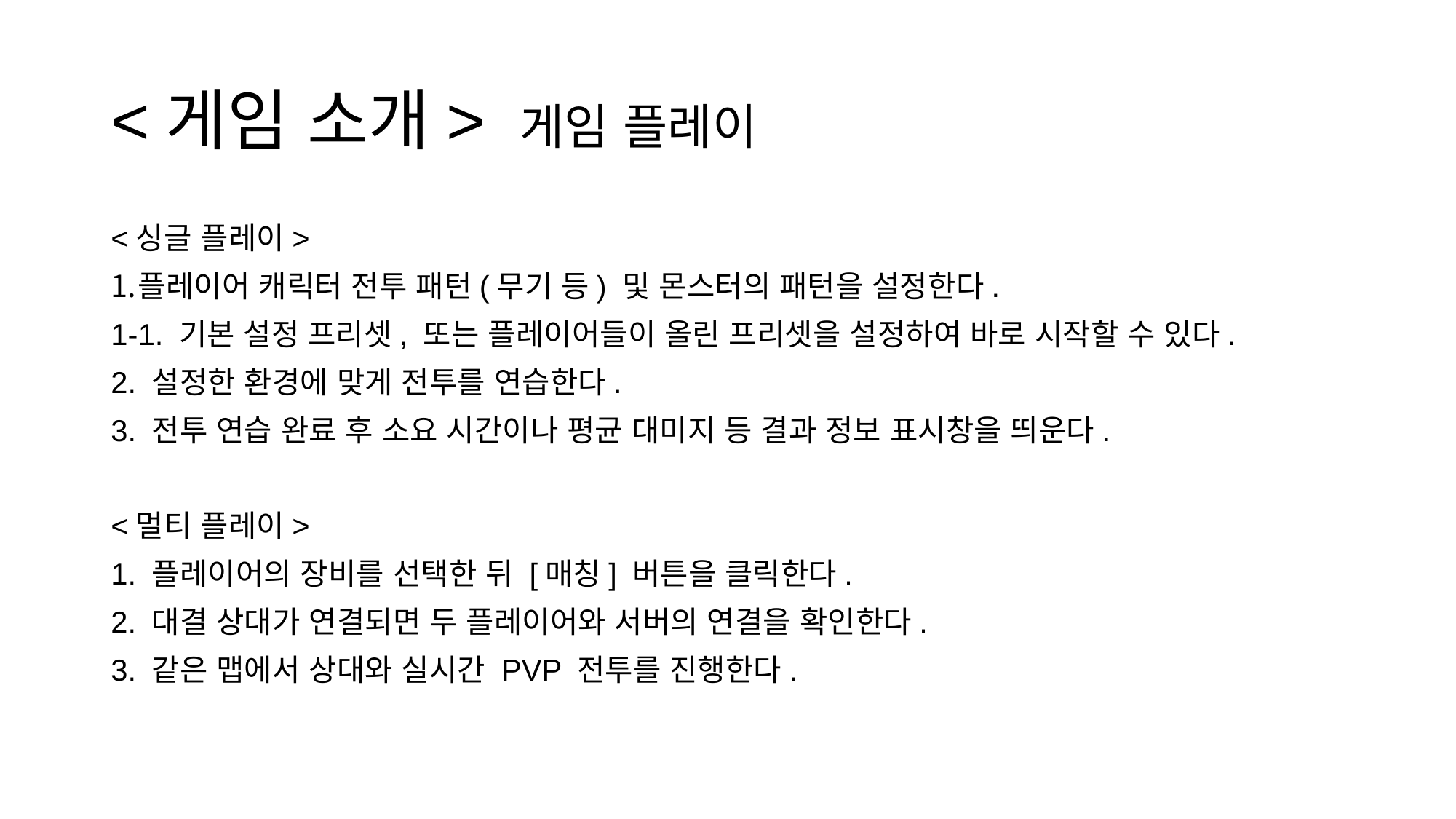

# <게임 소개> 게임 플레이
<싱글 플레이>
플레이어 캐릭터 전투 패턴(무기 등) 및 몬스터의 패턴을 설정한다.
1-1. 기본 설정 프리셋, 또는 플레이어들이 올린 프리셋을 설정하여 바로 시작할 수 있다.
2. 설정한 환경에 맞게 전투를 연습한다.
3. 전투 연습 완료 후 소요 시간이나 평균 대미지 등 결과 정보 표시창을 띄운다.

<멀티 플레이>
1. 플레이어의 장비를 선택한 뒤 [매칭] 버튼을 클릭한다.
2. 대결 상대가 연결되면 두 플레이어와 서버의 연결을 확인한다.
3. 같은 맵에서 상대와 실시간 PVP 전투를 진행한다.